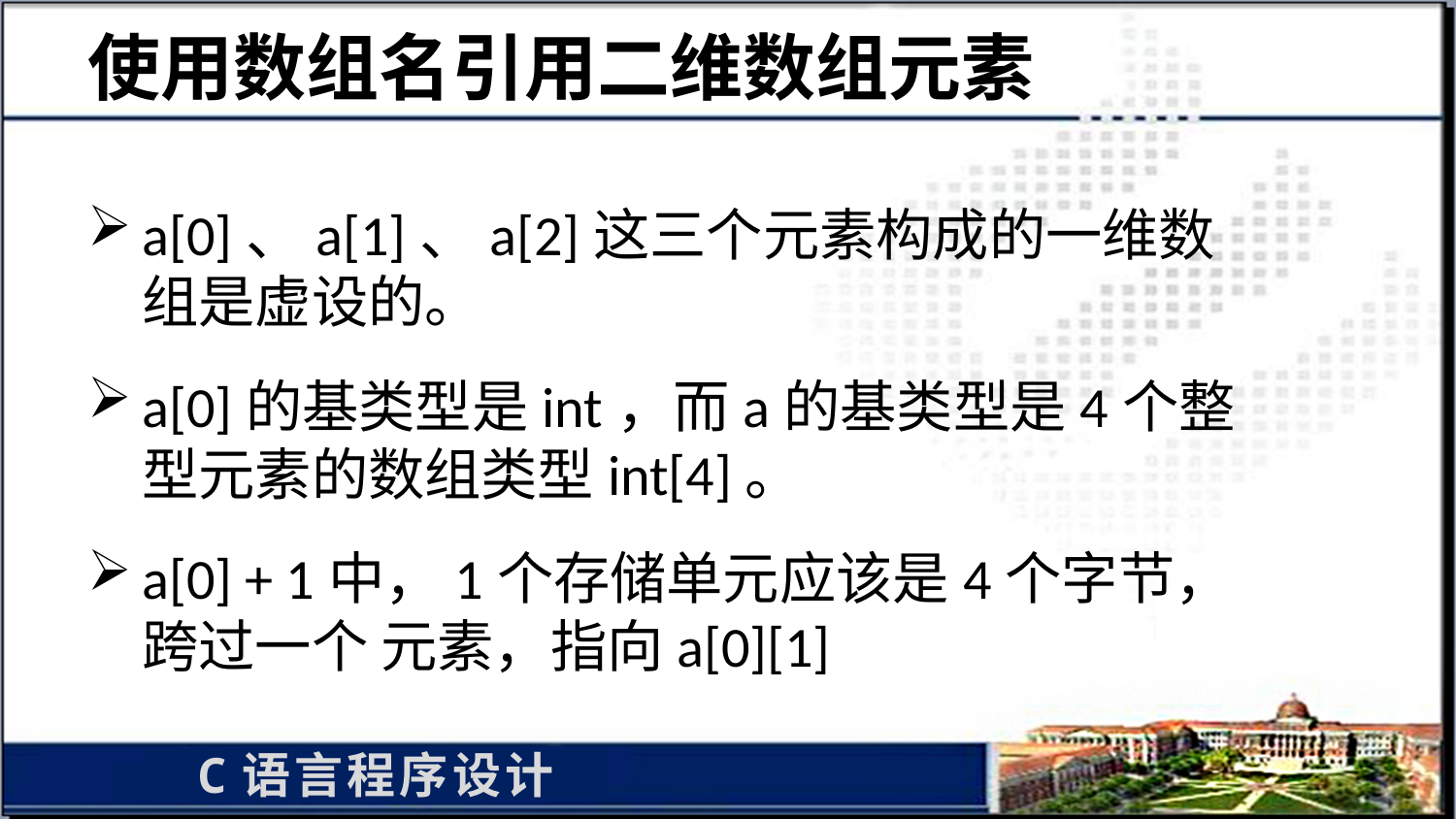

# 使用数组名引用二维数组元素
a[0]、a[1]、a[2]这三个元素构成的一维数组是虚设的。
a[0]的基类型是int，而a的基类型是4个整型元素的数组类型int[4]。
a[0] + 1中，1个存储单元应该是4个字节，跨过一个 元素，指向a[0][1]